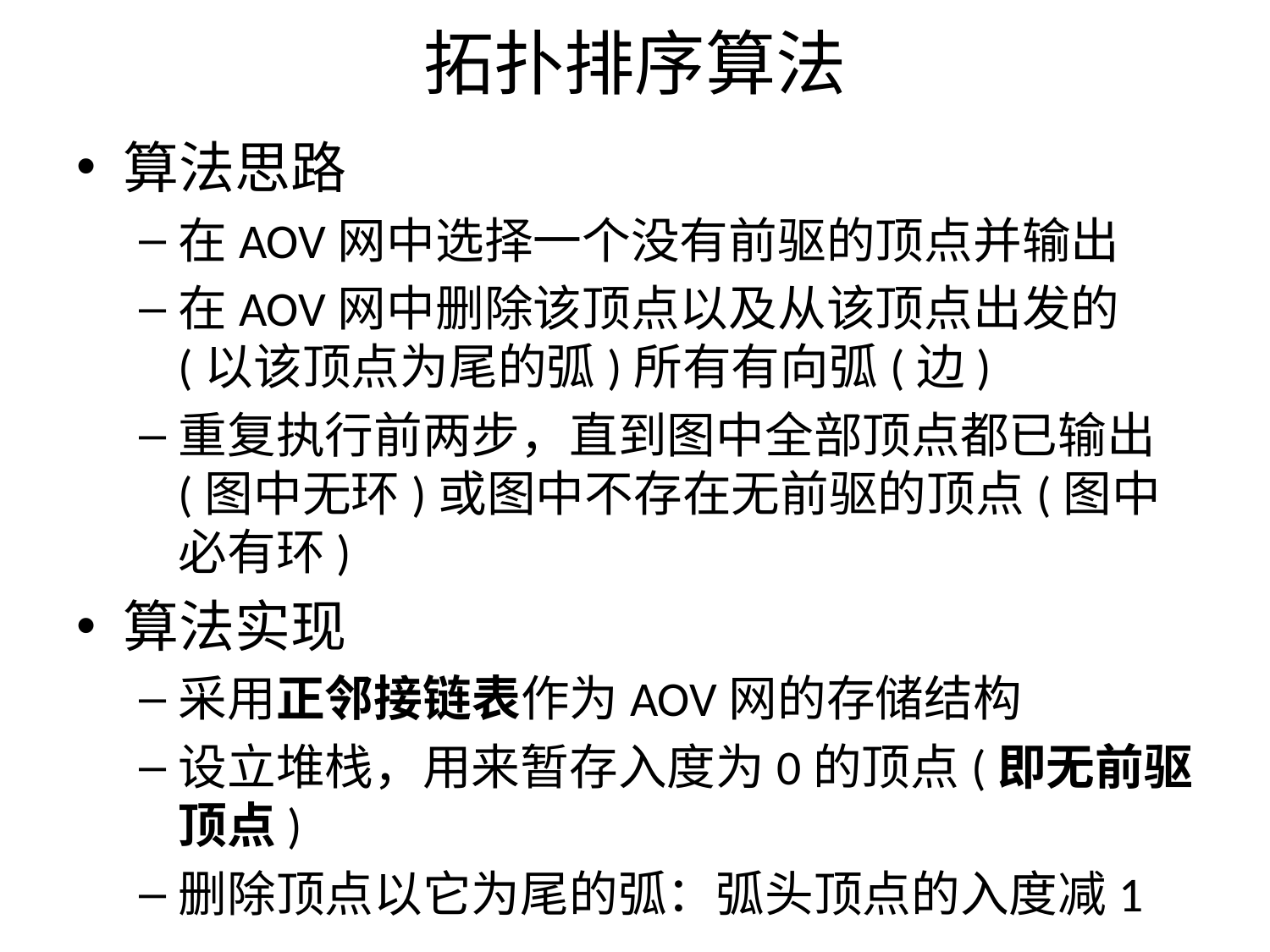

# 拓扑排序算法
算法思路
在AOV网中选择一个没有前驱的顶点并输出
在AOV网中删除该顶点以及从该顶点出发的(以该顶点为尾的弧)所有有向弧(边)
重复执行前两步，直到图中全部顶点都已输出(图中无环)或图中不存在无前驱的顶点(图中必有环)
算法实现
采用正邻接链表作为AOV网的存储结构
设立堆栈，用来暂存入度为0的顶点(即无前驱顶点)
删除顶点以它为尾的弧：弧头顶点的入度减1